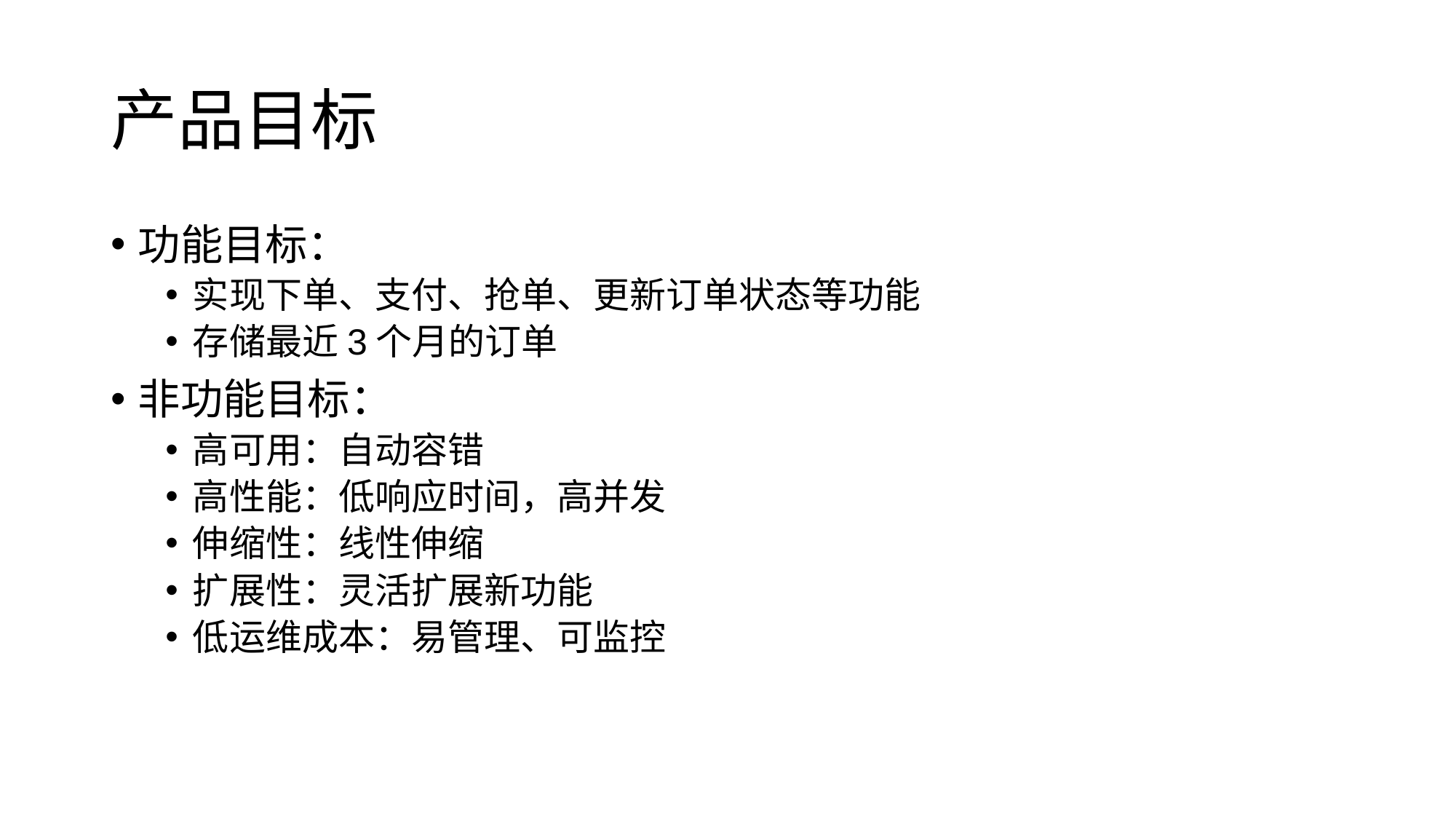

# 产品目标
功能目标：
实现下单、支付、抢单、更新订单状态等功能
存储最近3个月的订单
非功能目标：
高可用：自动容错
高性能：低响应时间，高并发
伸缩性：线性伸缩
扩展性：灵活扩展新功能
低运维成本：易管理、可监控